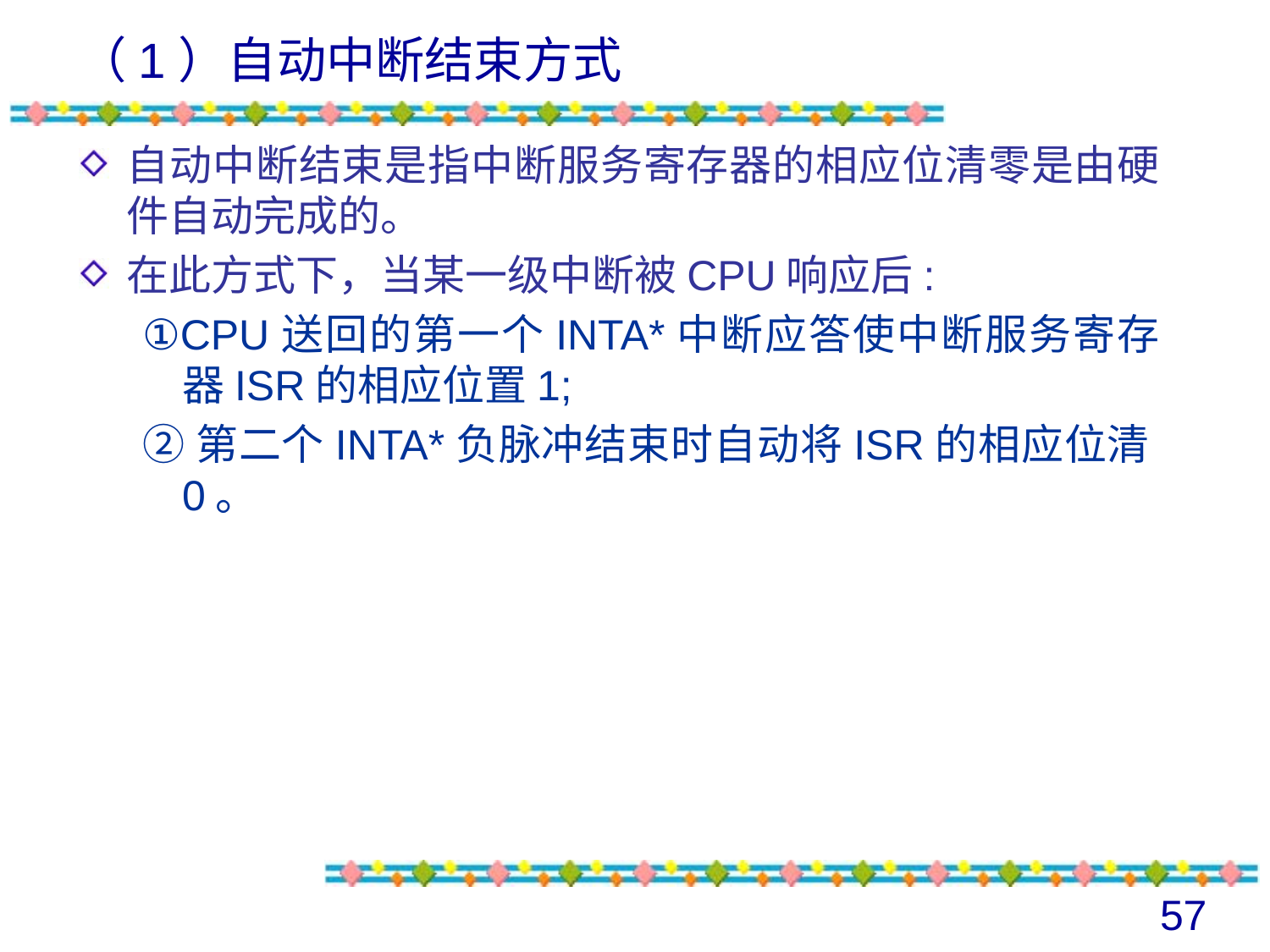

# （1）自动中断结束方式
自动中断结束是指中断服务寄存器的相应位清零是由硬件自动完成的。
在此方式下，当某一级中断被CPU响应后:
①CPU送回的第一个INTA*中断应答使中断服务寄存器ISR的相应位置1;
②第二个INTA*负脉冲结束时自动将ISR的相应位清0。